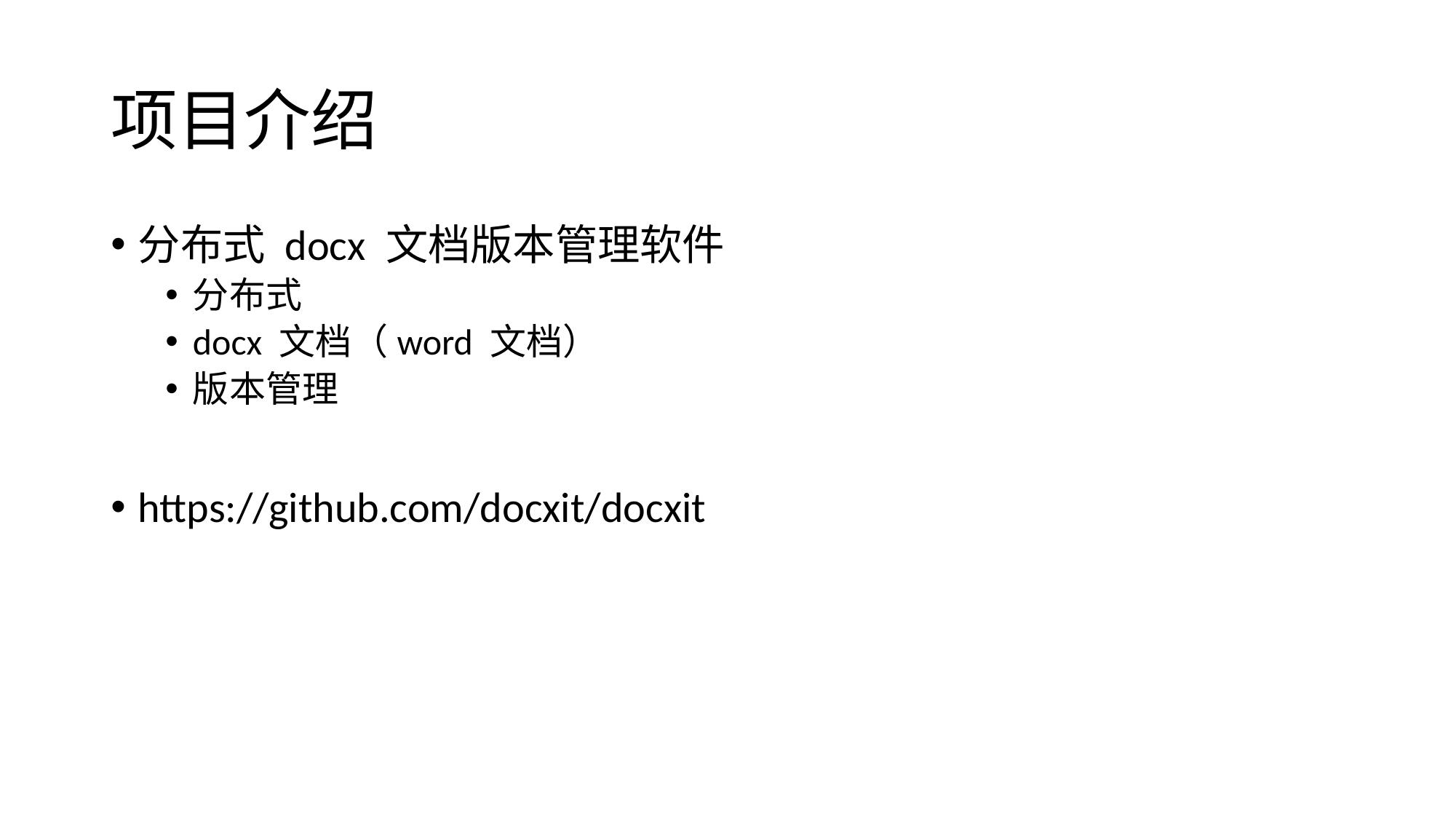

# 项目介绍
分布式 docx 文档版本管理软件
分布式
docx 文档（word 文档）
版本管理

https://github.com/docxit/docxit